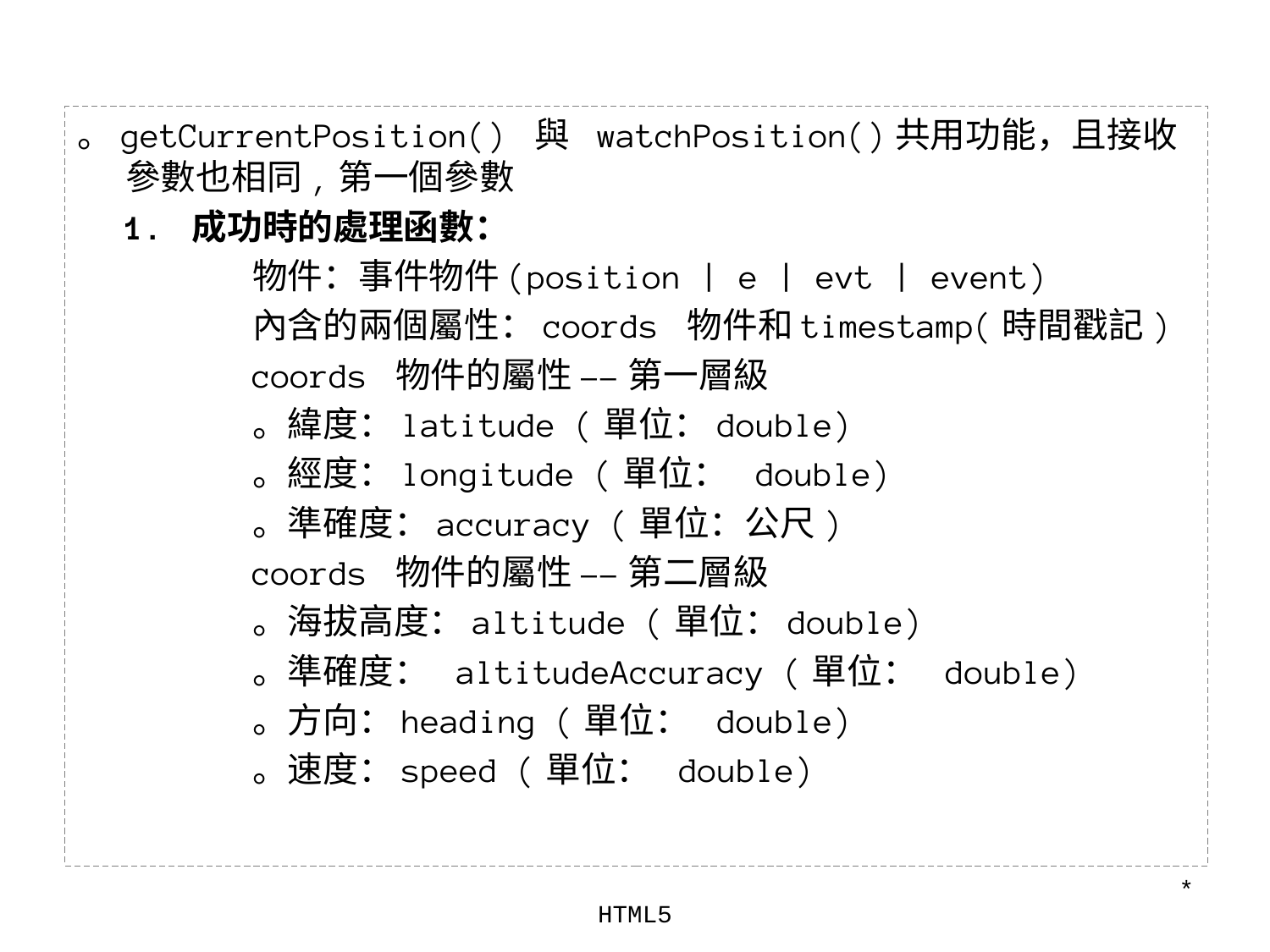

# 。getCurrentPosition() 與 watchPosition()共用功能，且接收參數也相同,第一個參數
	1. 成功時的處理函數：
		物件：事件物件(position | e | evt | event)
		內含的兩個屬性：coords 物件和timestamp(時間戳記)
		coords 物件的屬性--第一層級
		。緯度：latitude (單位：double)
		。經度：longitude (單位： double)
		。準確度：accuracy (單位：公尺)
		coords 物件的屬性--第二層級
		。海拔高度：altitude (單位：double)
		。準確度： altitudeAccuracy (單位： double)
		。方向：heading (單位： double)
		。速度：speed (單位： double)
*
HTML5